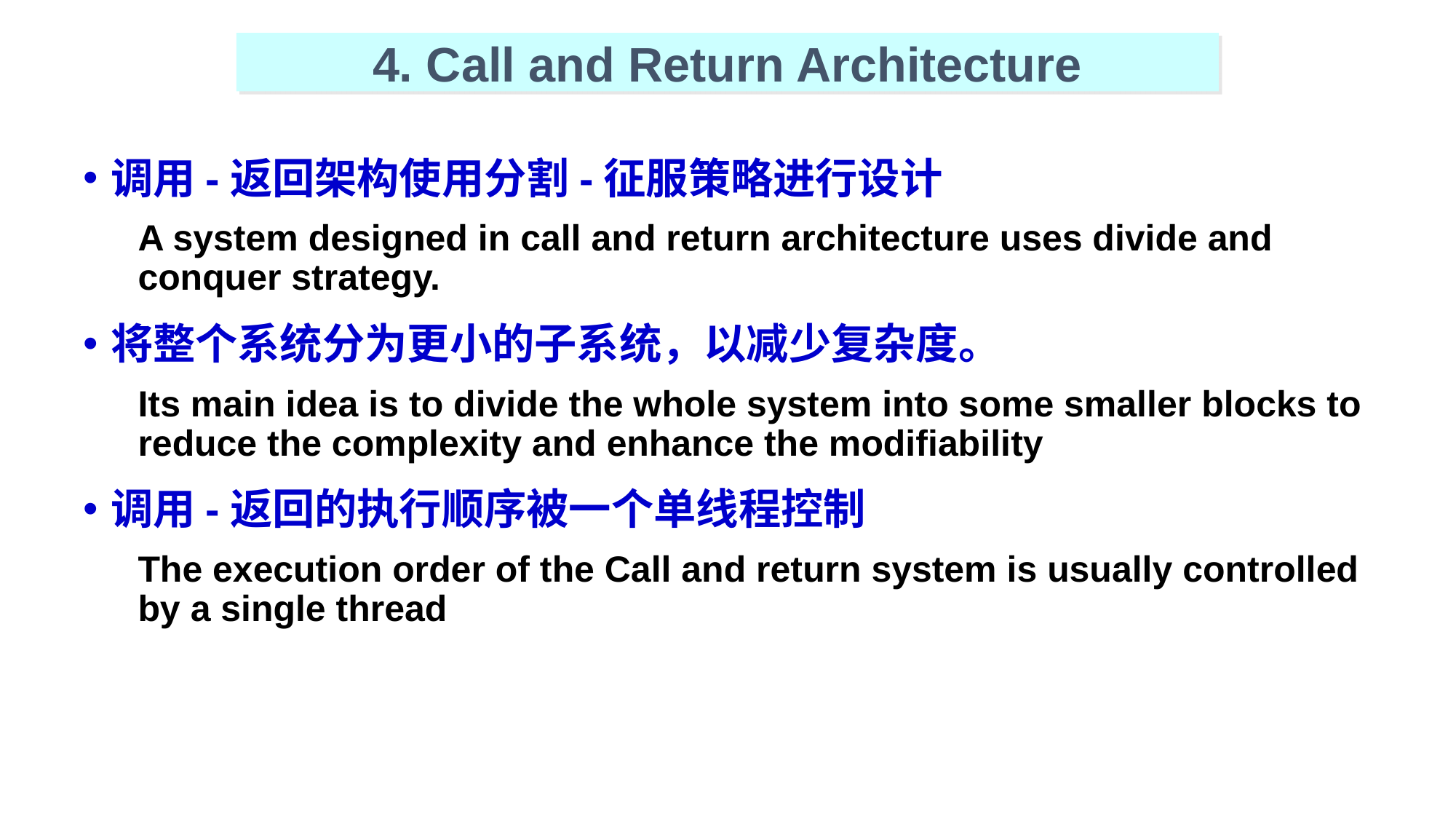

4. Call and Return Architecture
调用-返回架构使用分割-征服策略进行设计
A system designed in call and return architecture uses divide and conquer strategy.
将整个系统分为更小的子系统，以减少复杂度。
Its main idea is to divide the whole system into some smaller blocks to reduce the complexity and enhance the modifiability
调用-返回的执行顺序被一个单线程控制
The execution order of the Call and return system is usually controlled by a single thread